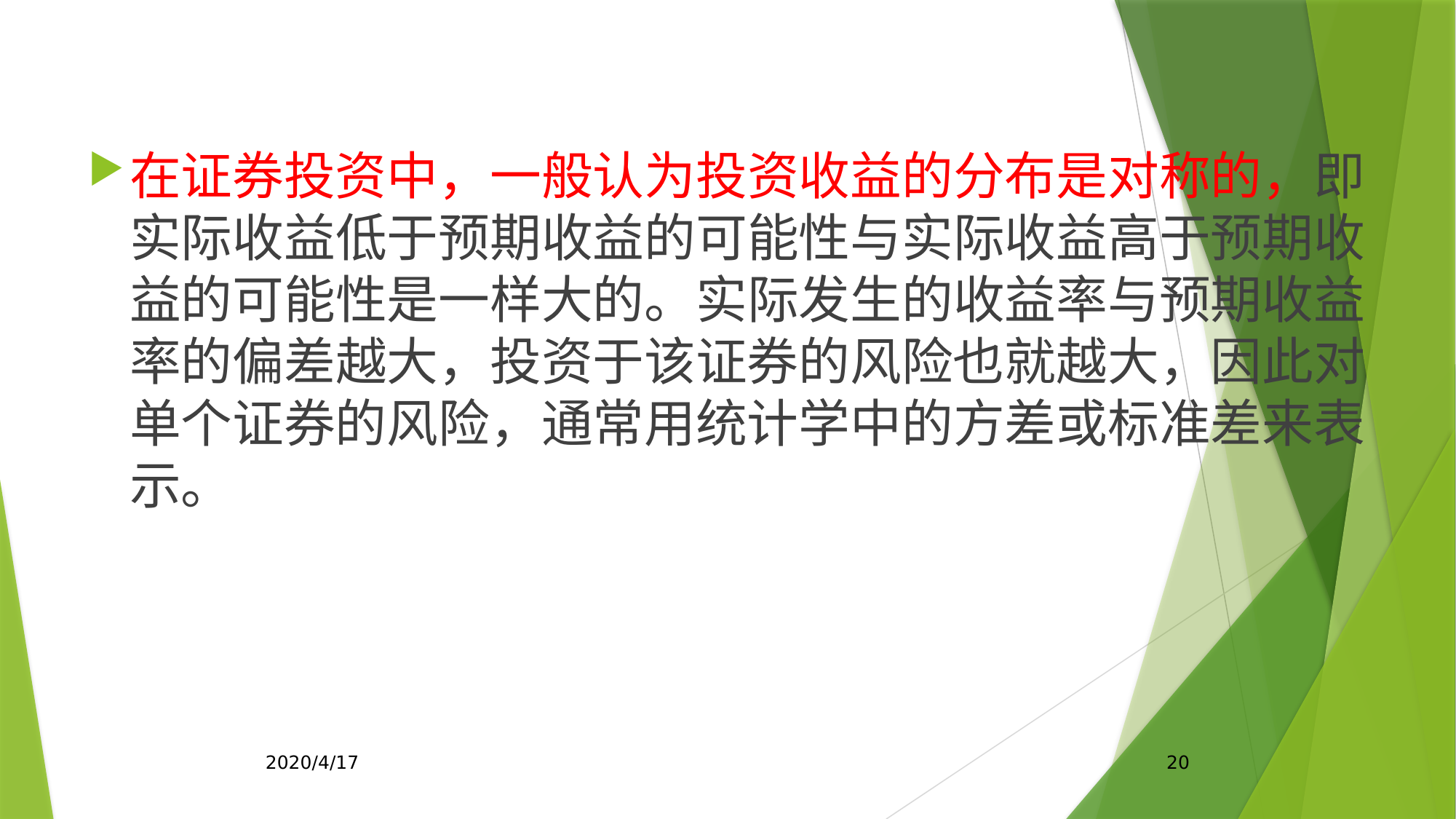

在证券投资中，一般认为投资收益的分布是对称的，即实际收益低于预期收益的可能性与实际收益高于预期收益的可能性是一样大的。实际发生的收益率与预期收益率的偏差越大，投资于该证券的风险也就越大，因此对单个证券的风险，通常用统计学中的方差或标准差来表示。
2020/4/17
20